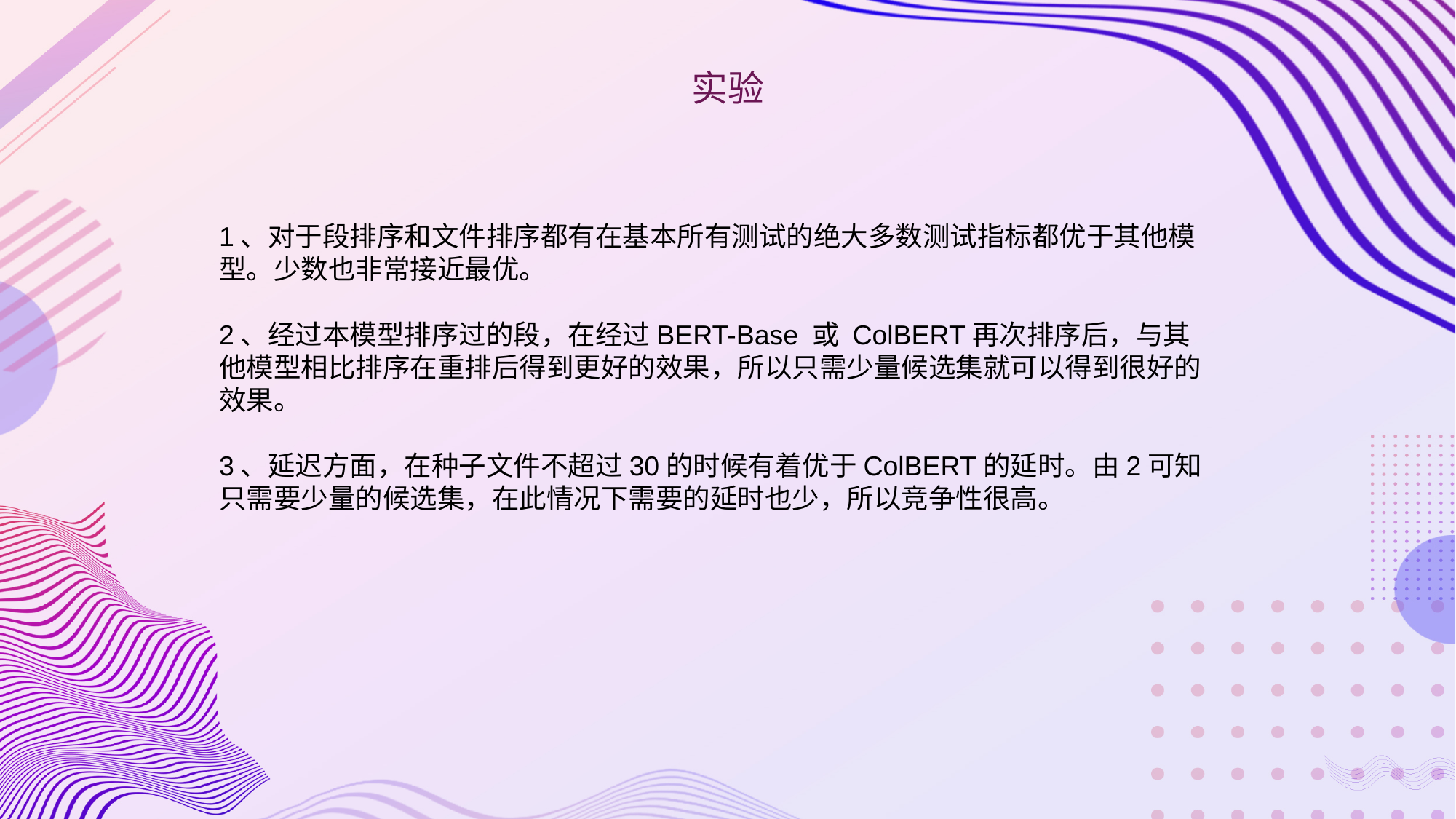

实验
1、对于段排序和文件排序都有在基本所有测试的绝大多数测试指标都优于其他模型。少数也非常接近最优。

2、经过本模型排序过的段，在经过BERT-Base 或 ColBERT再次排序后，与其他模型相比排序在重排后得到更好的效果，所以只需少量候选集就可以得到很好的效果。

3、延迟方面，在种子文件不超过30的时候有着优于ColBERT的延时。由2可知只需要少量的候选集，在此情况下需要的延时也少，所以竞争性很高。